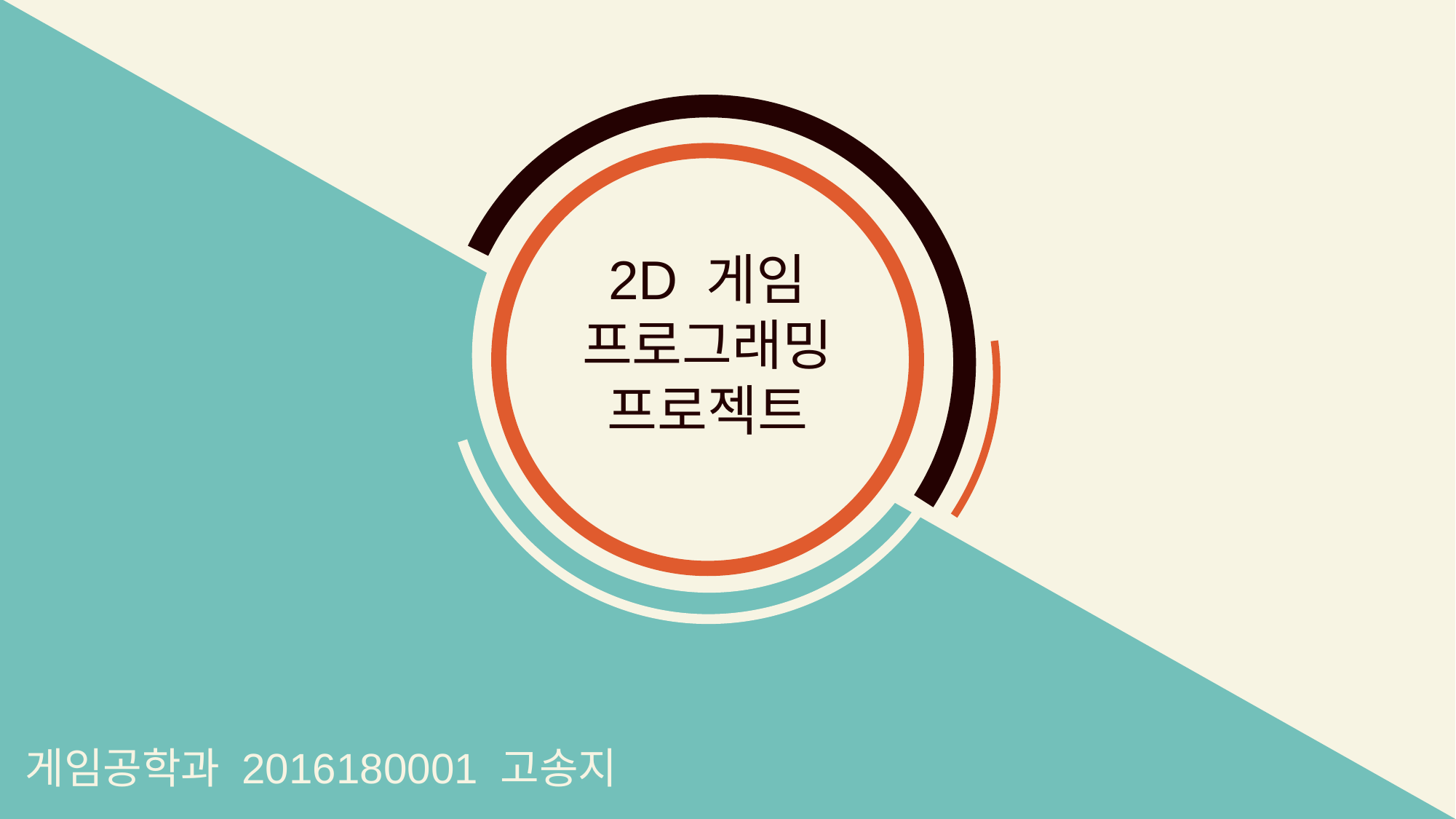

2D 게임 프로그래밍 프로젝트

게임공학과 2016180001 고송지